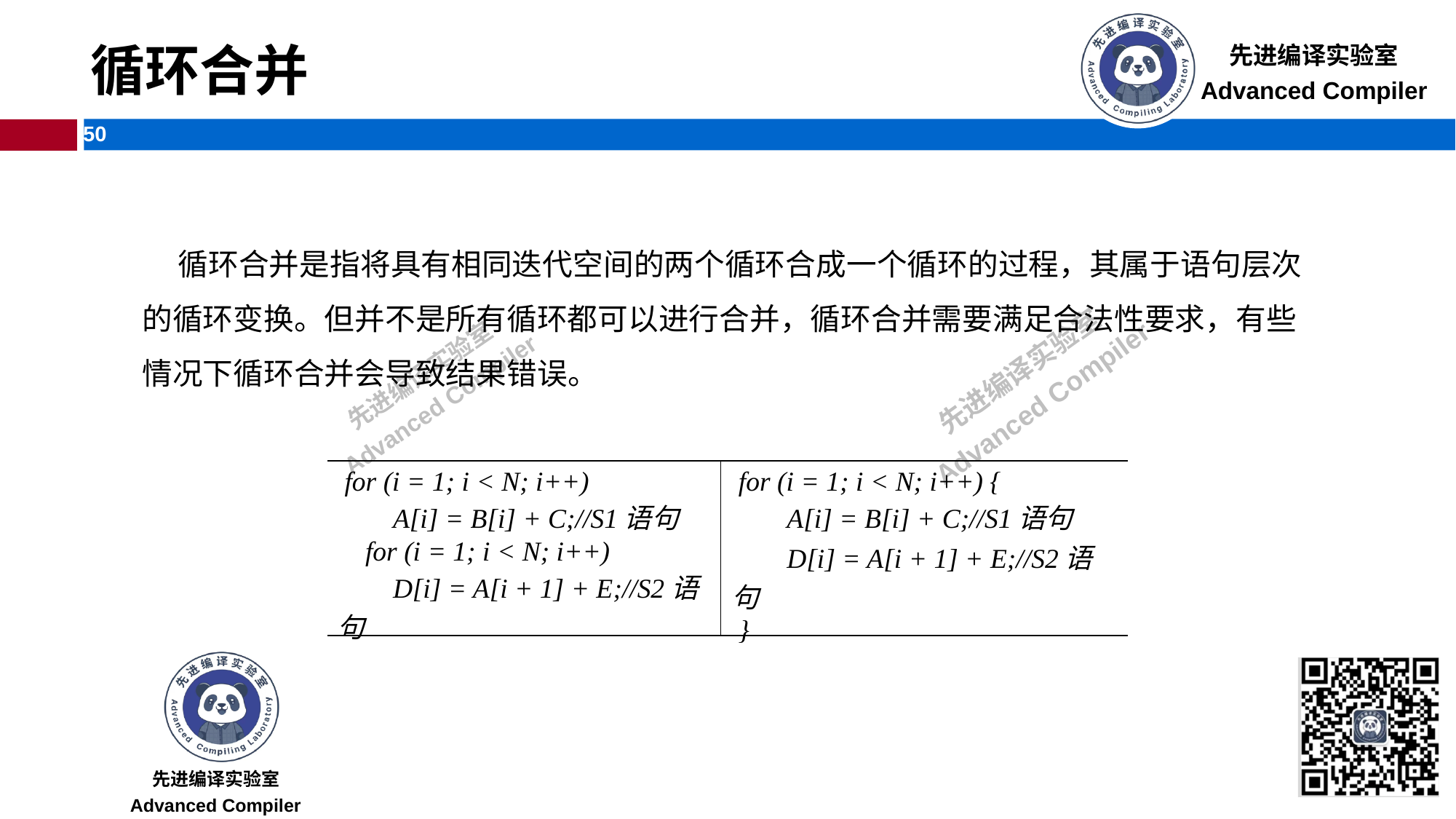

# 循环合并
  循环合并是指将具有相同迭代空间的两个循环合成一个循环的过程，其属于语句层次的循环变换。但并不是所有循环都可以进行合并，循环合并需要满足合法性要求，有些情况下循环合并会导致结果错误。
| for (i = 1; i < N; i++) A[i] = B[i] + C;//S1语句 for (i = 1; i < N; i++) D[i] = A[i + 1] + E;//S2语句 | for (i = 1; i < N; i++) { A[i] = B[i] + C;//S1语句 D[i] = A[i + 1] + E;//S2语句 } |
| --- | --- |